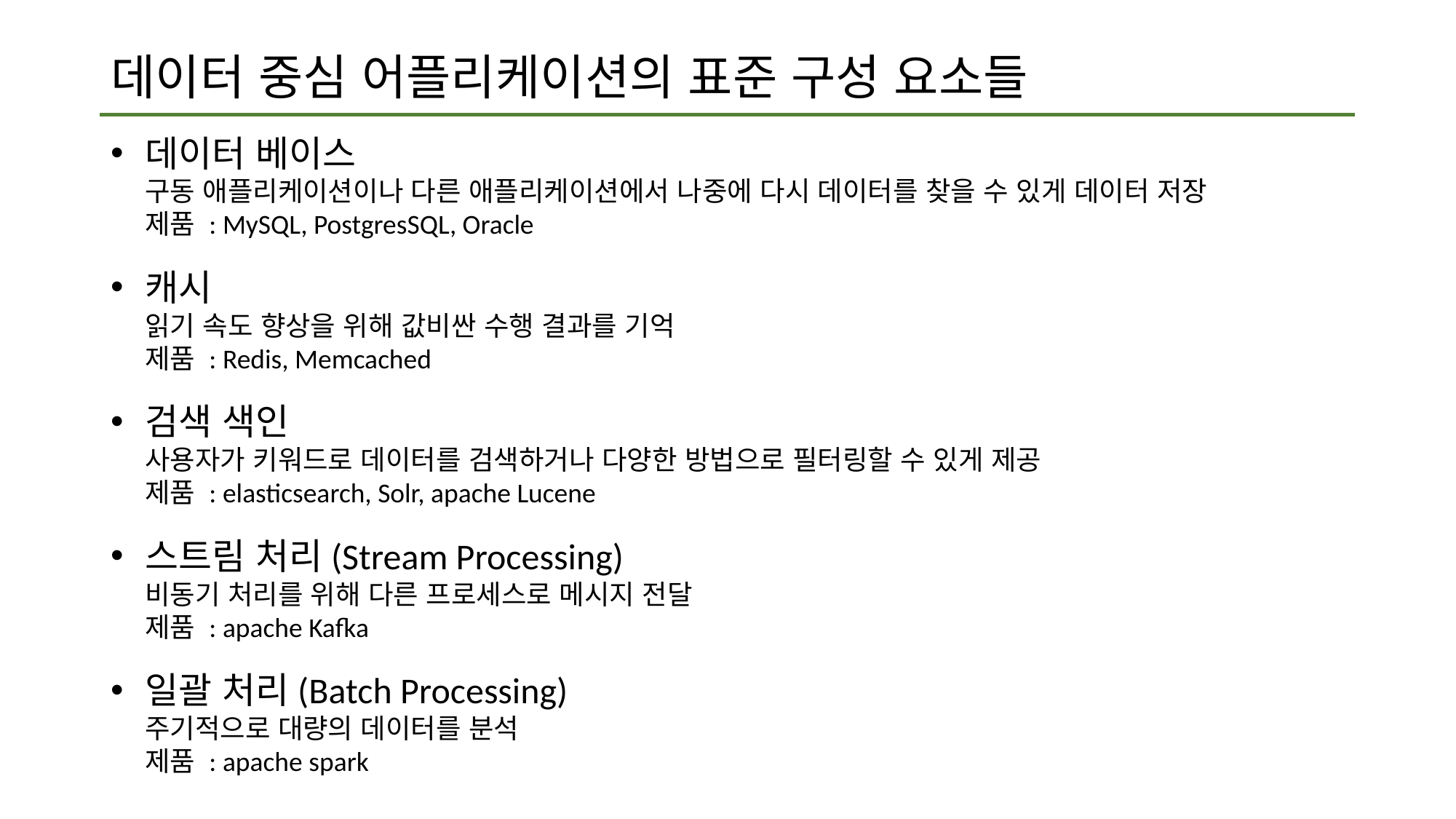

# 데이터 중심 어플리케이션의 표준 구성 요소들
데이터 베이스
구동 애플리케이션이나 다른 애플리케이션에서 나중에 다시 데이터를 찾을 수 있게 데이터 저장
제품 : MySQL, PostgresSQL, Oracle
캐시
읽기 속도 향상을 위해 값비싼 수행 결과를 기억
제품 : Redis, Memcached
검색 색인
사용자가 키워드로 데이터를 검색하거나 다양한 방법으로 필터링할 수 있게 제공
제품 : elasticsearch, Solr, apache Lucene
스트림 처리(Stream Processing)
비동기 처리를 위해 다른 프로세스로 메시지 전달
제품 : apache Kafka
일괄 처리(Batch Processing)
주기적으로 대량의 데이터를 분석
제품 : apache spark